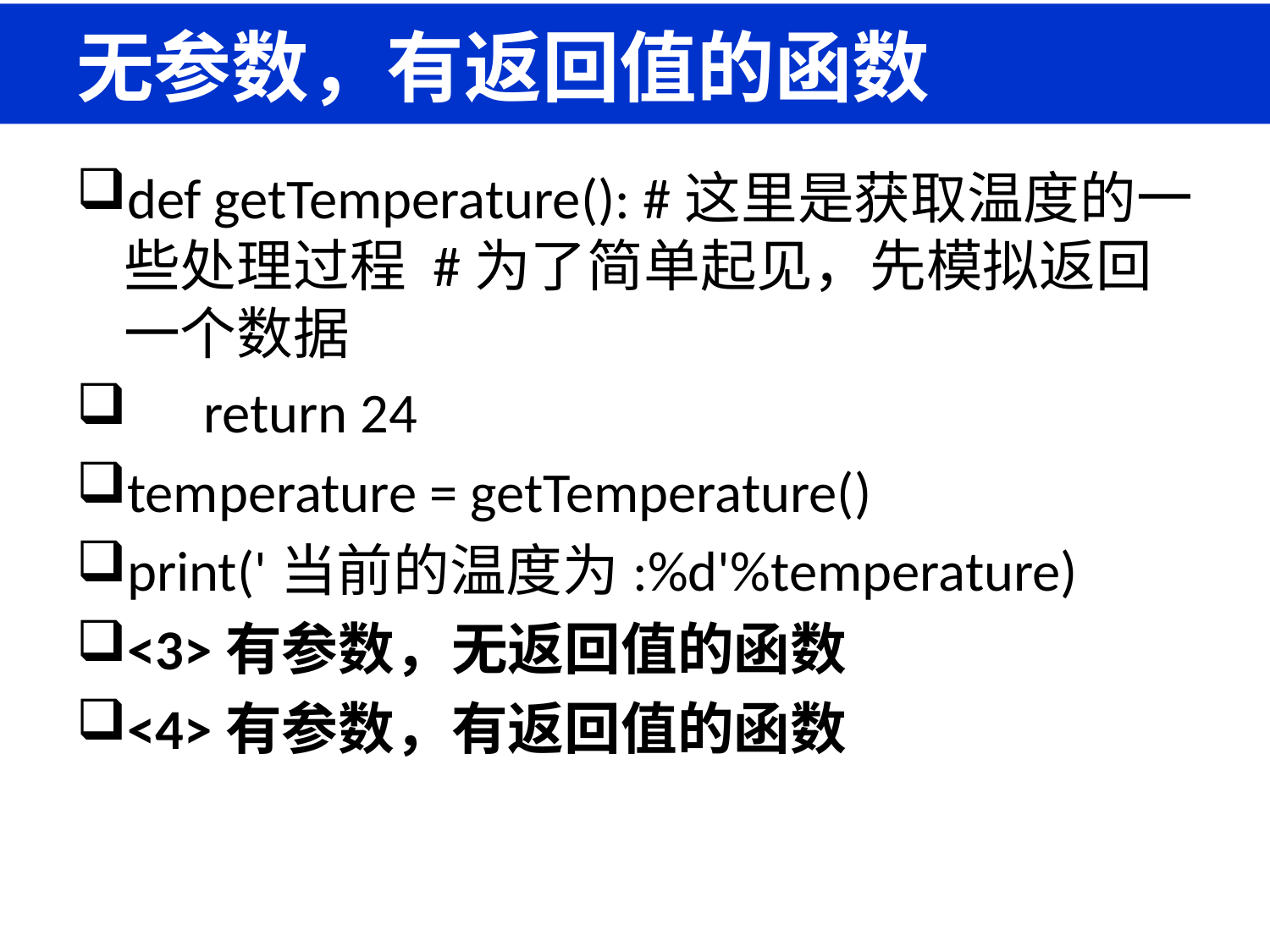

# 无参数，有返回值的函数
def getTemperature(): #这里是获取温度的一些处理过程 #为了简单起见，先模拟返回一个数据
      return 24
temperature = getTemperature()
print('当前的温度为:%d'%temperature)
<3>有参数，无返回值的函数
<4>有参数，有返回值的函数